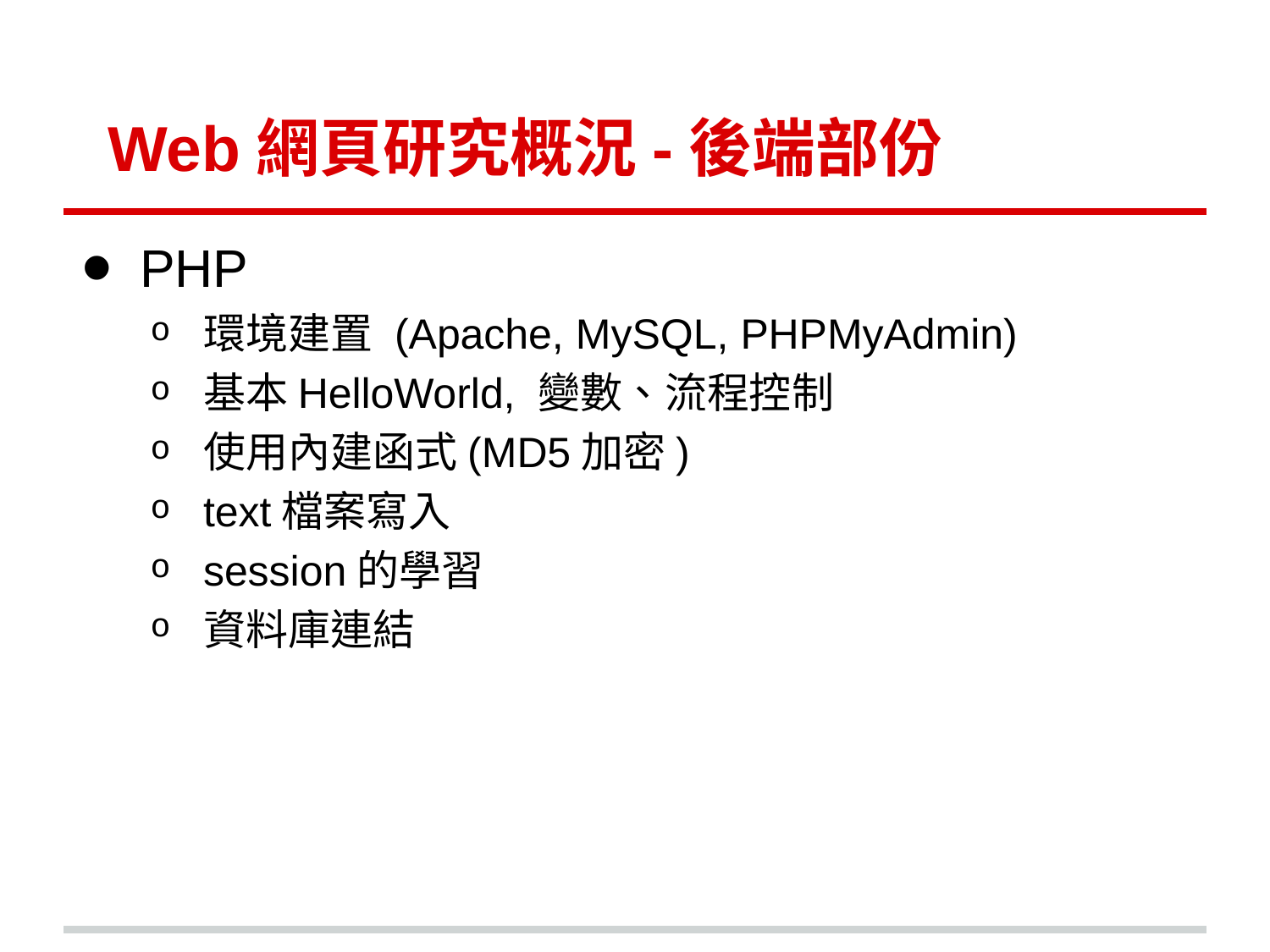

# Web網頁研究概況-後端部份
PHP
環境建置 (Apache, MySQL, PHPMyAdmin)
基本HelloWorld, 變數、流程控制
使用內建函式(MD5加密)
text檔案寫入
session的學習
資料庫連結